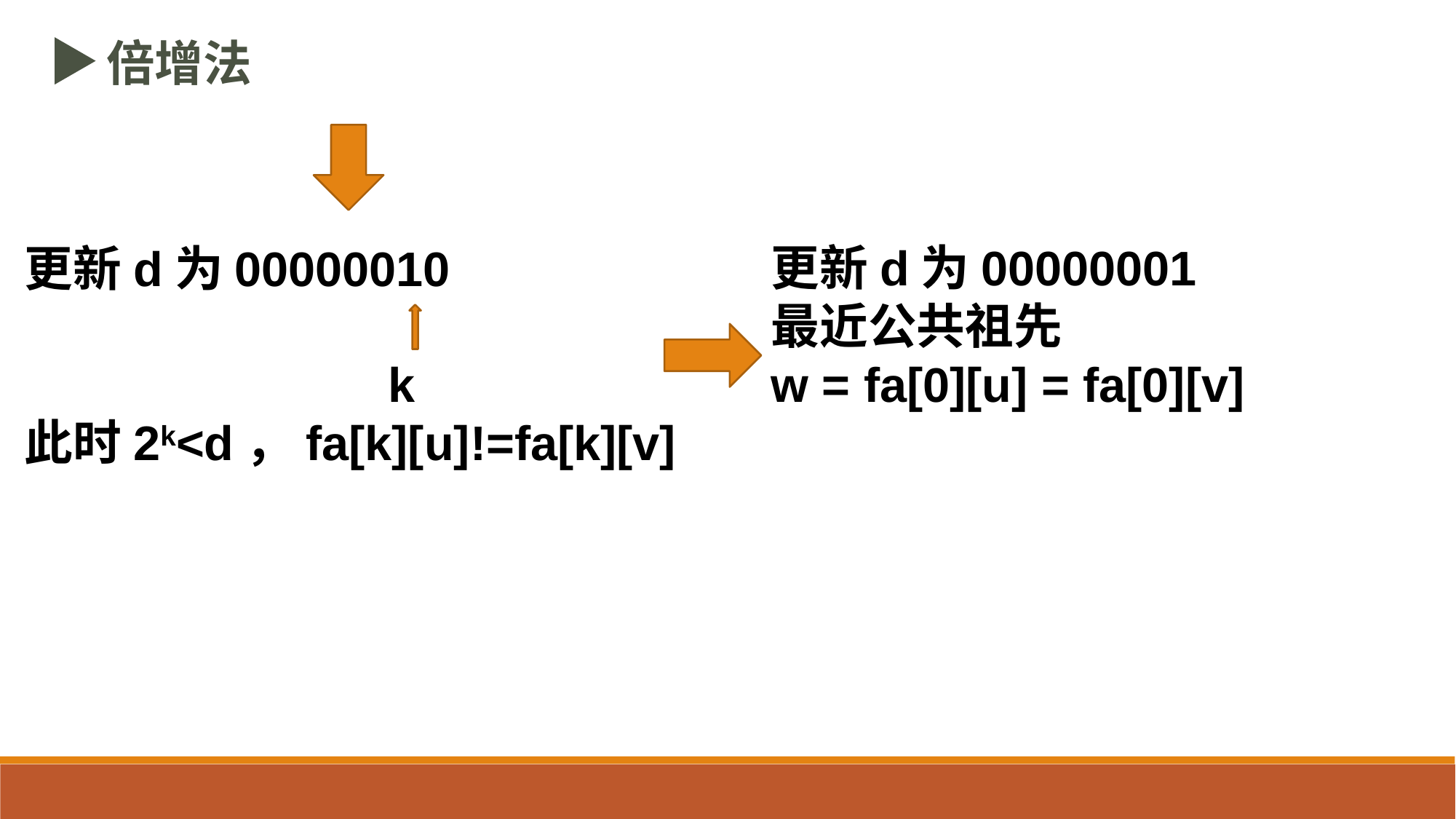

倍增法

更新d为00000001
最近公共祖先
w = fa[0][u] = fa[0][v]
更新d为00000010

                           k
此时2k<d，fa[k][u]!=fa[k][v]